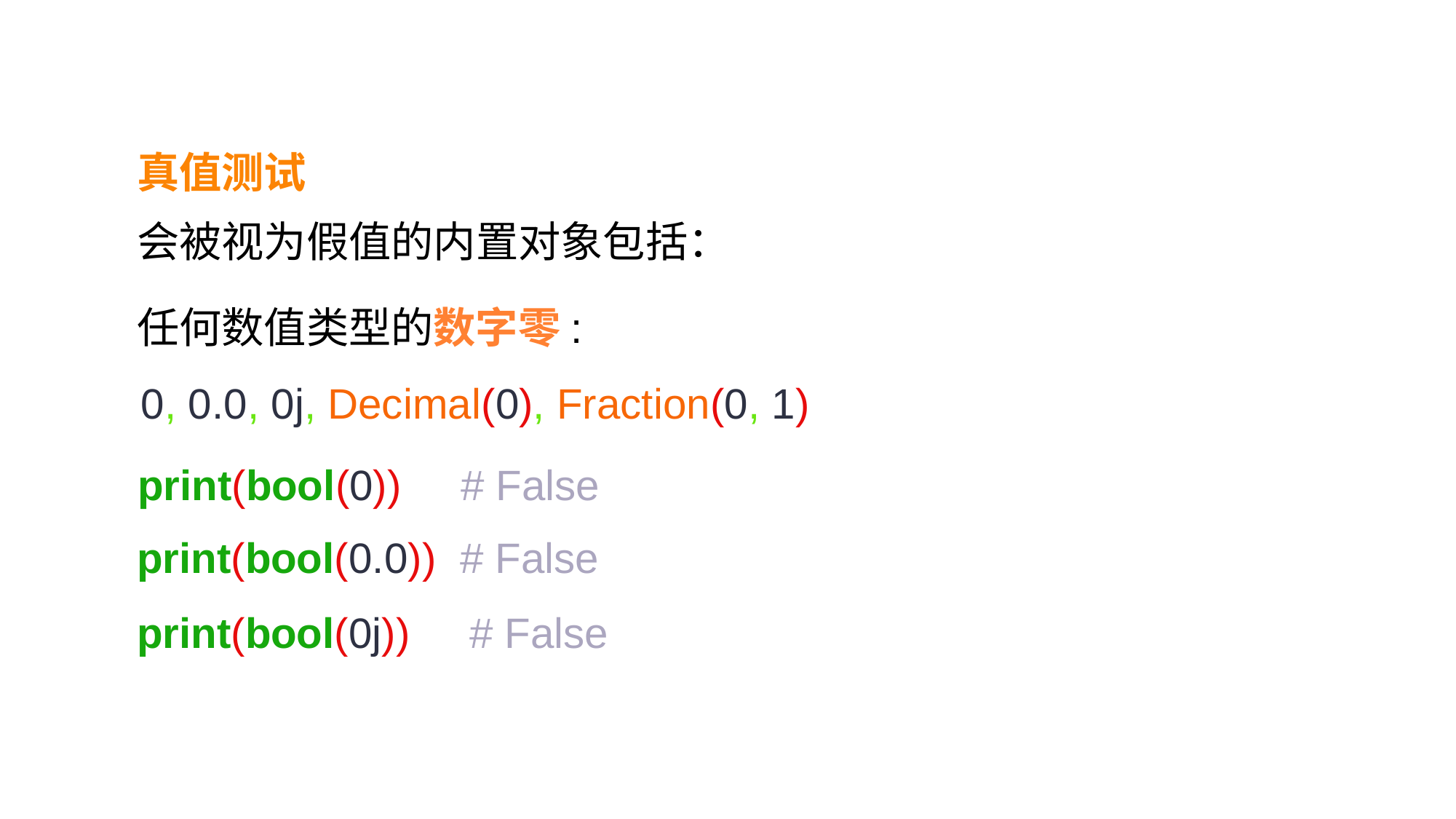

真值测试
会被视为假值的内置对象包括：
任何数值类型的数字零:
0, 0.0, 0j, Decimal(0), Fraction(0, 1)
print(bool(0))     # False
print(bool(0.0))  # False
print(bool(0j))     # False